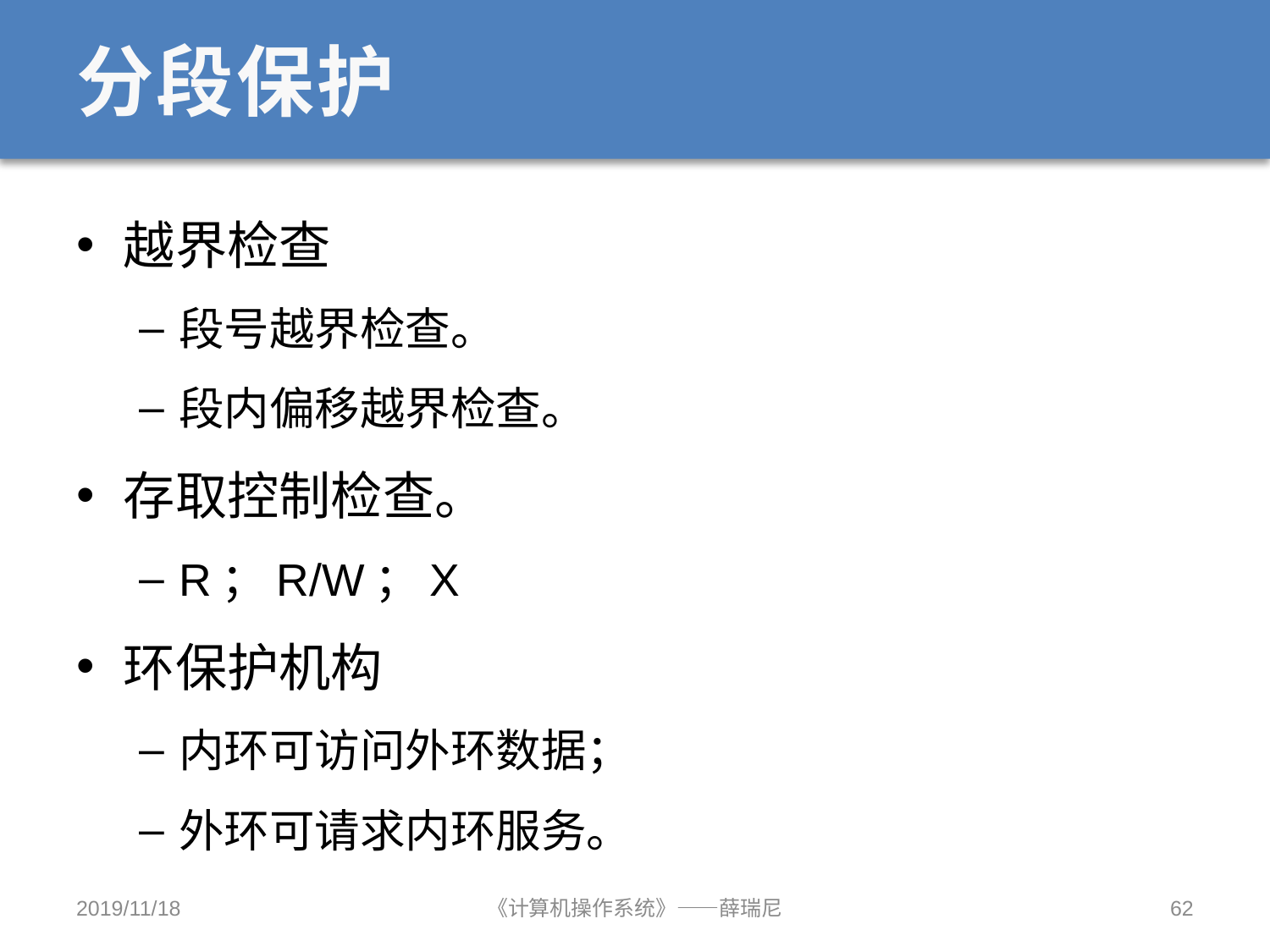

# 分段保护
越界检查
段号越界检查。
段内偏移越界检查。
存取控制检查。
R；R/W；X
环保护机构
内环可访问外环数据；
外环可请求内环服务。
2019/11/18
《计算机操作系统》——薛瑞尼
62